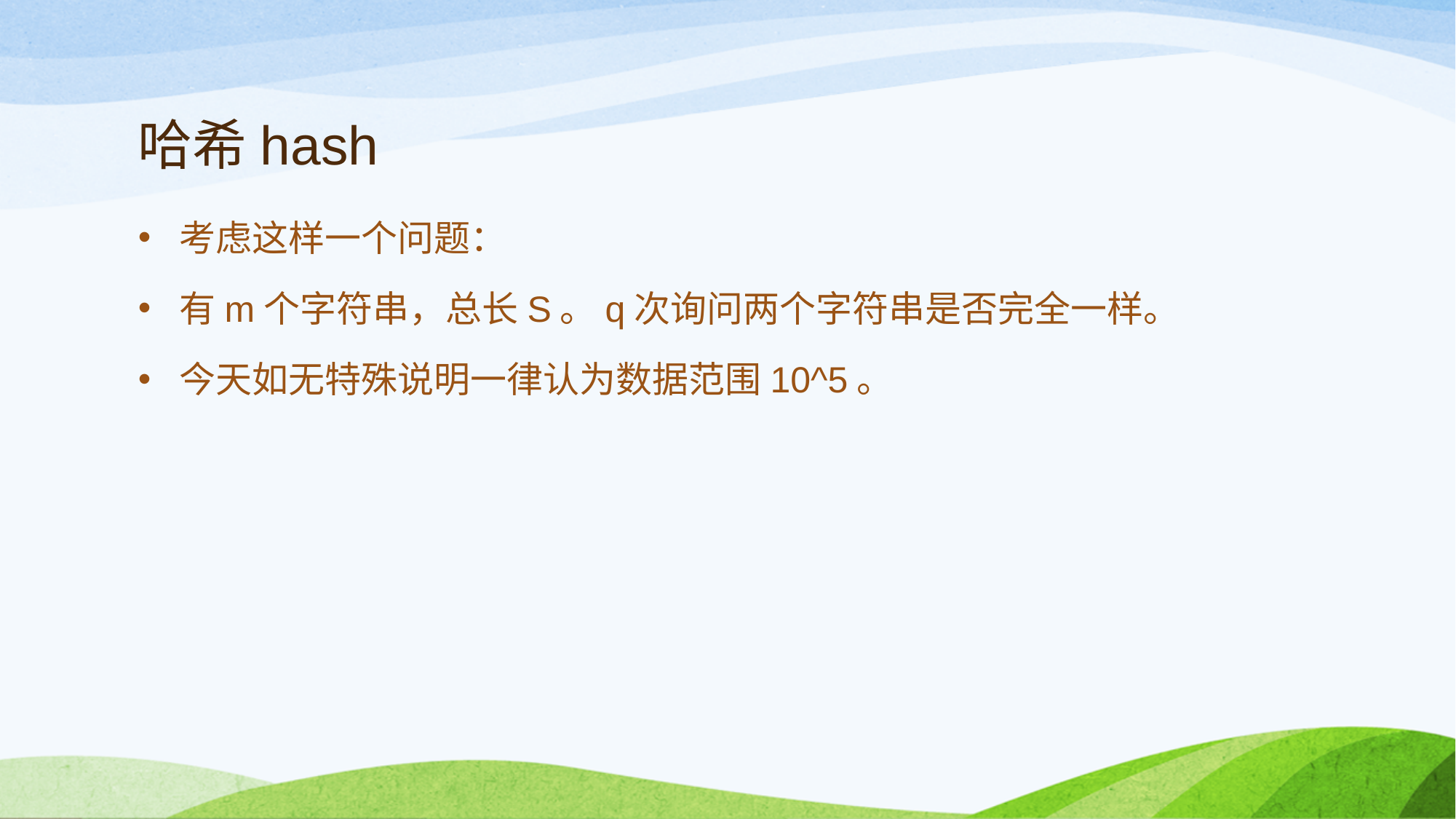

# 哈希hash
考虑这样一个问题：
有m个字符串，总长S。q次询问两个字符串是否完全一样。
今天如无特殊说明一律认为数据范围10^5。